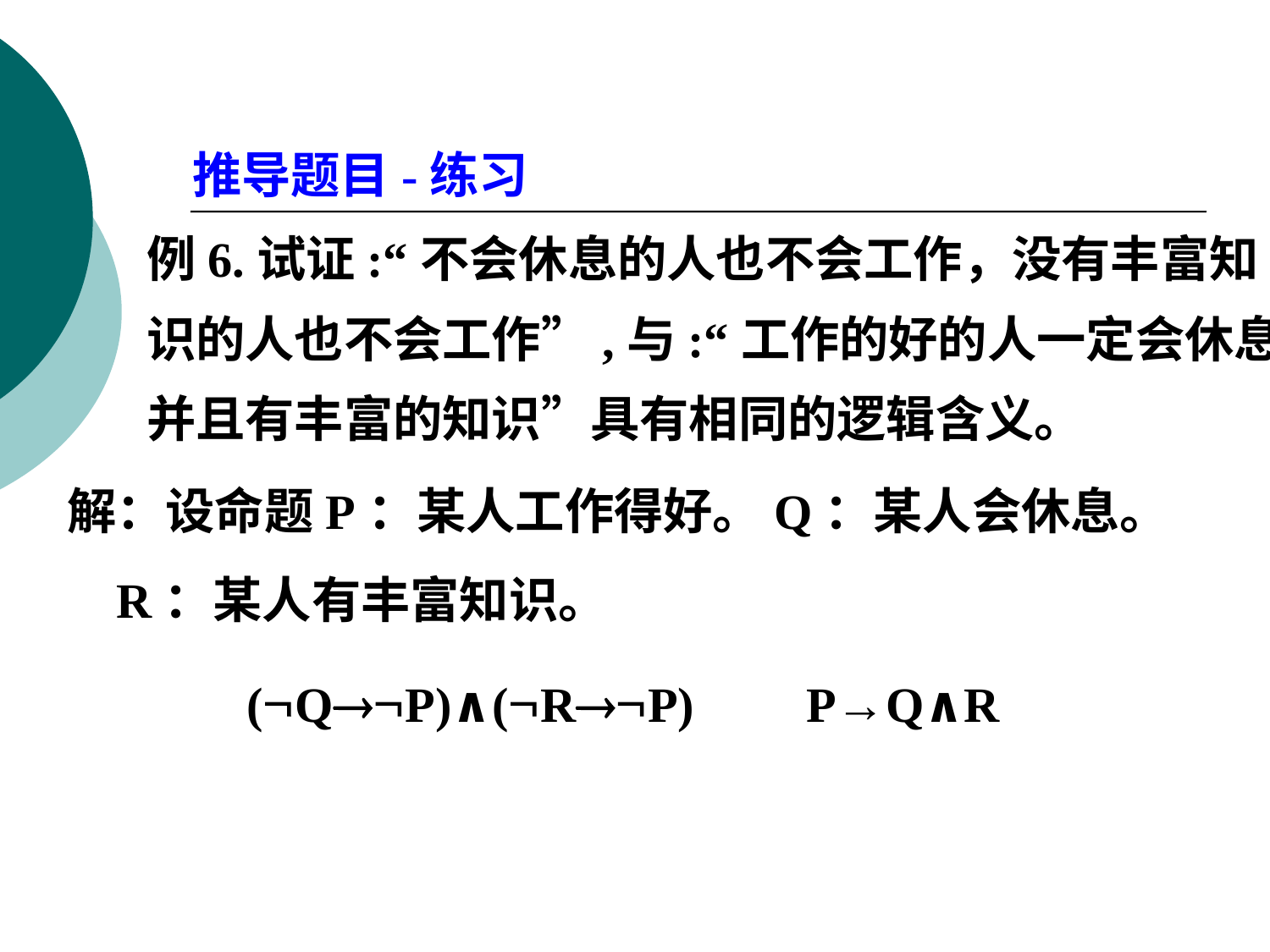

推导题目-练习
例6.试证:“不会休息的人也不会工作，没有丰富知
识的人也不会工作”,与:“工作的好的人一定会休息
并且有丰富的知识”具有相同的逻辑含义。
解：设命题P：某人工作得好。Q：某人会休息。
    R：某人有丰富知识。
(¬Q→¬P)∧(¬R→¬P)
P→Q∧R